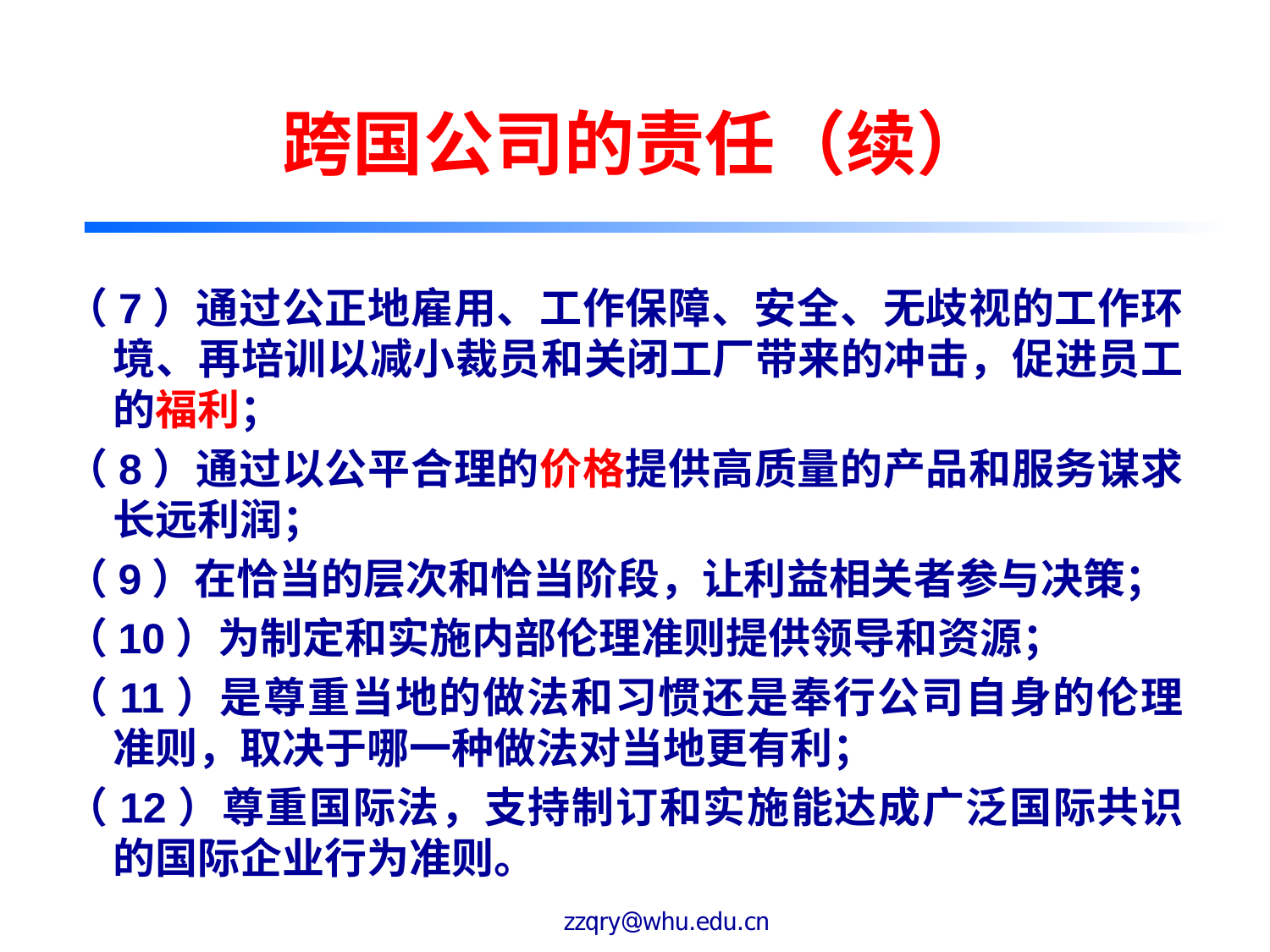

# 跨国公司的责任（续）
（7）通过公正地雇用、工作保障、安全、无歧视的工作环境、再培训以减小裁员和关闭工厂带来的冲击，促进员工的福利；
（8）通过以公平合理的价格提供高质量的产品和服务谋求长远利润；
（9）在恰当的层次和恰当阶段，让利益相关者参与决策；
（10）为制定和实施内部伦理准则提供领导和资源；
（11）是尊重当地的做法和习惯还是奉行公司自身的伦理准则，取决于哪一种做法对当地更有利；
（12）尊重国际法，支持制订和实施能达成广泛国际共识的国际企业行为准则。

zzqry@whu.edu.cn